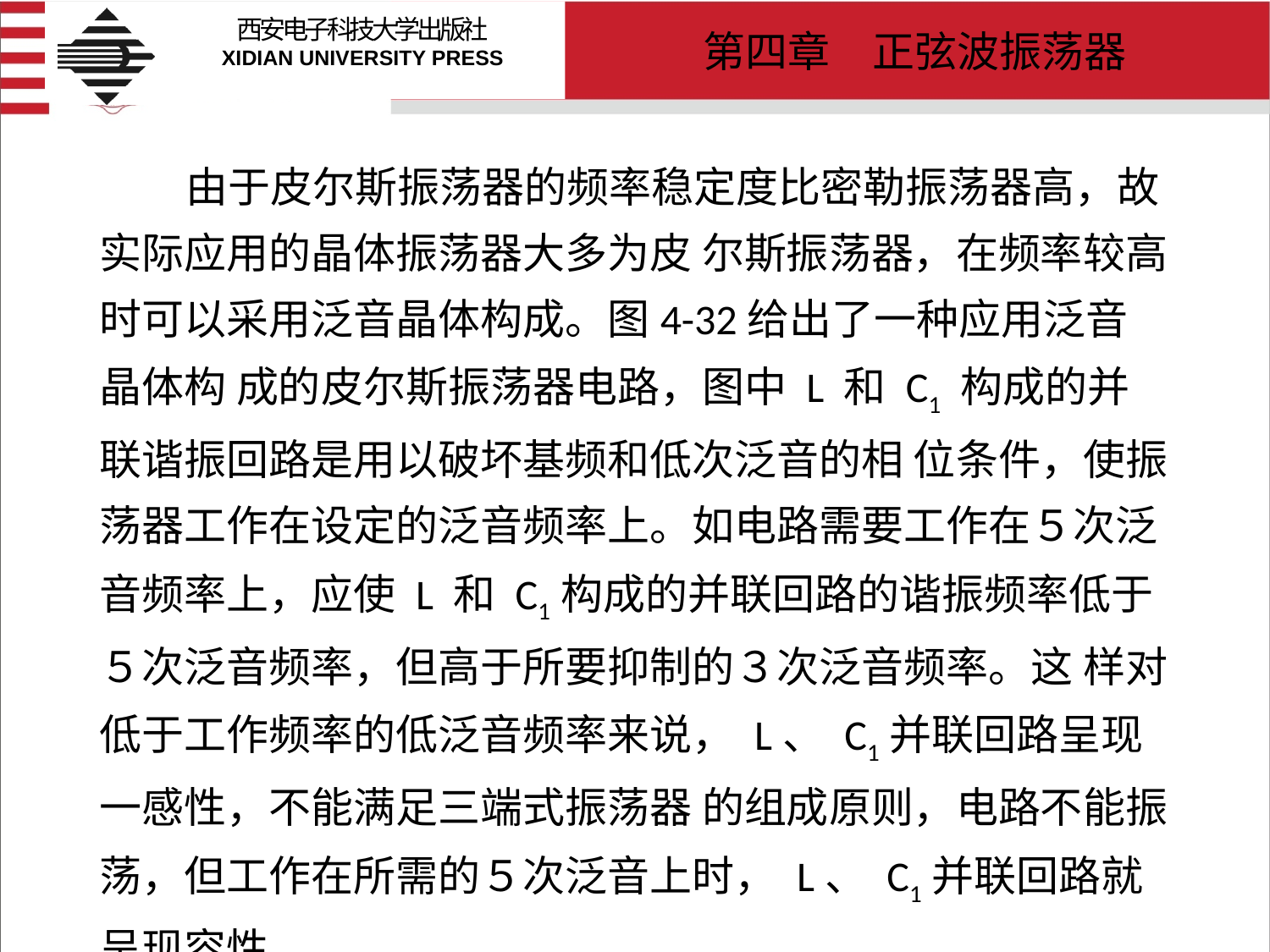

# 由于皮尔斯振荡器的频率稳定度比密勒振荡器高，故实际应用的晶体振荡器大多为皮 尔斯振荡器，在频率较高时可以采用泛音晶体构成。图4-32给出了一种应用泛音晶体构 成的皮尔斯振荡器电路，图中 L 和 C1 构成的并联谐振回路是用以破坏基频和低次泛音的相 位条件，使振荡器工作在设定的泛音频率上。如电路需要工作在５次泛音频率上，应使 L 和 C1构成的并联回路的谐振频率低于５次泛音频率，但高于所要抑制的３次泛音频率。这 样对低于工作频率的低泛音频率来说， L、 C1并联回路呈现一感性，不能满足三端式振荡器 的组成原则，电路不能振荡，但工作在所需的５次泛音上时， L、 C1并联回路就呈现容性，